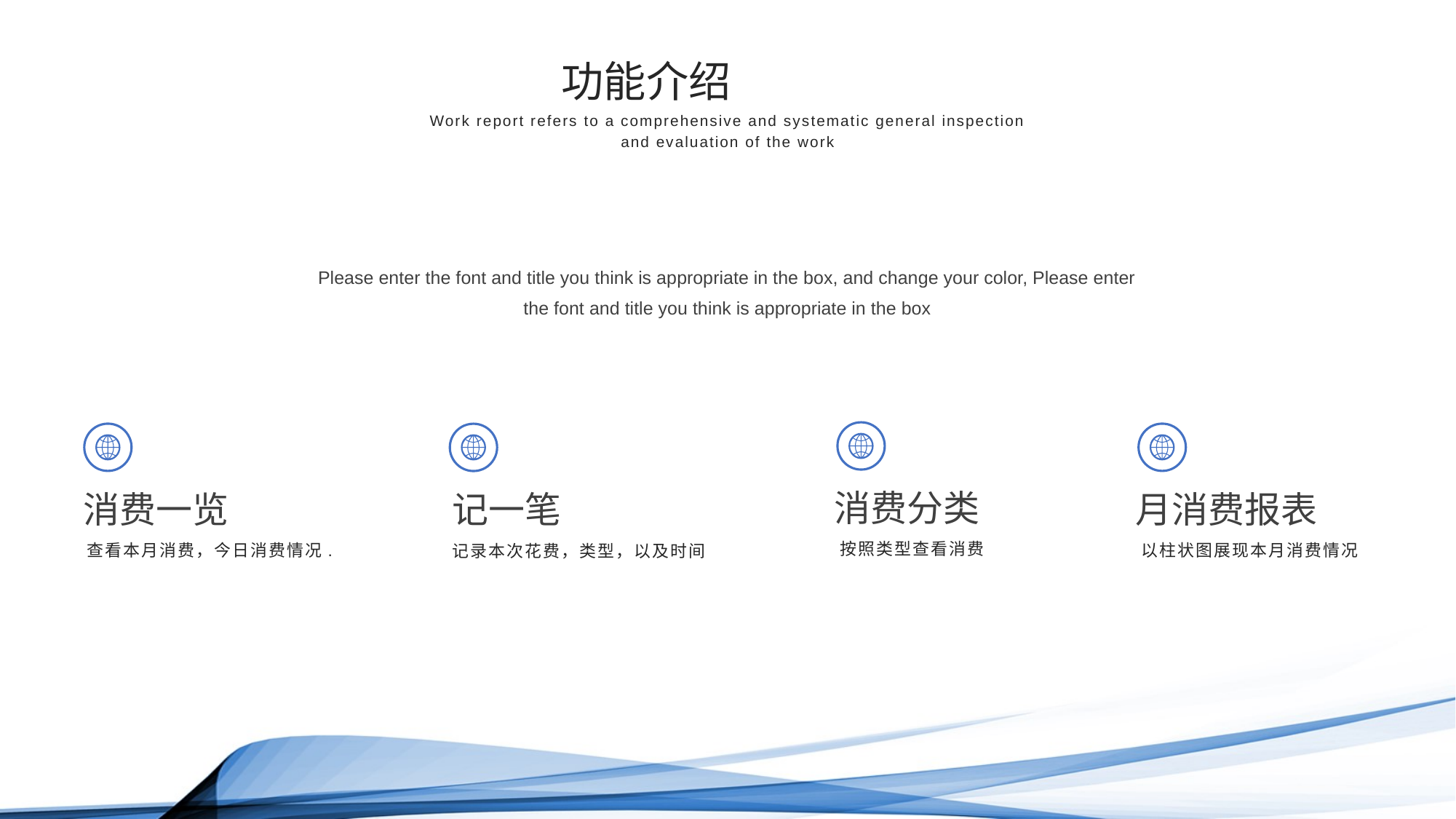

功能介绍
Work report refers to a comprehensive and systematic general inspection and evaluation of the work
Please enter the font and title you think is appropriate in the box, and change your color, Please enter the font and title you think is appropriate in the box

消费分类
消费一览
月消费报表
记一笔
按照类型查看消费
查看本月消费，今日消费情况.
以柱状图展现本月消费情况
记录本次花费，类型，以及时间